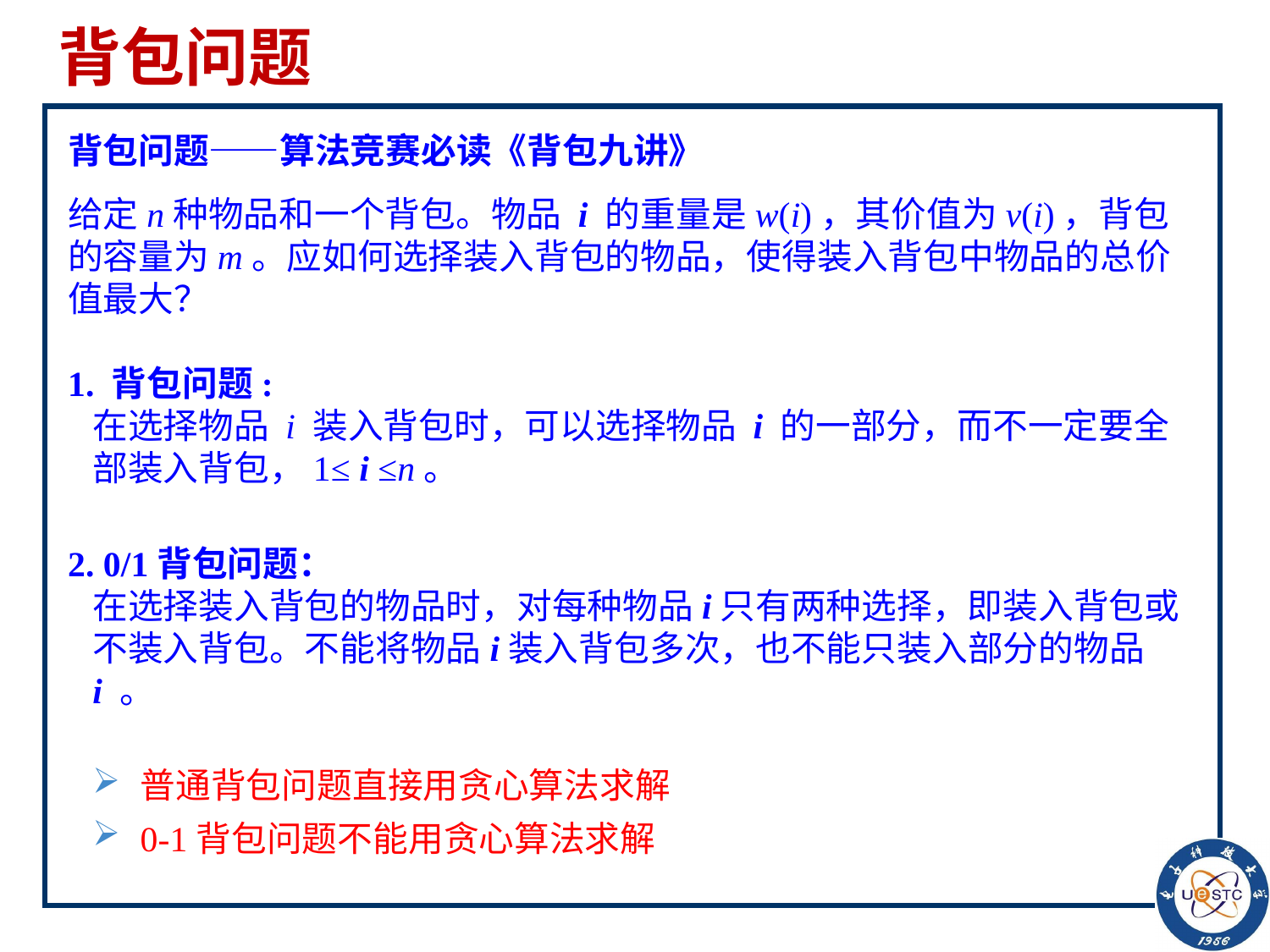

# 背包问题
背包问题——算法竞赛必读《背包九讲》
给定n种物品和一个背包。物品 i 的重量是w(i)，其价值为v(i)，背包的容量为m。应如何选择装入背包的物品，使得装入背包中物品的总价值最大？

1. 背包问题:
在选择物品 i 装入背包时，可以选择物品 i 的一部分，而不一定要全部装入背包，1≤ i ≤n。

2. 0/1背包问题：
在选择装入背包的物品时，对每种物品i只有两种选择，即装入背包或不装入背包。不能将物品i装入背包多次，也不能只装入部分的物品i 。

普通背包问题直接用贪心算法求解
0-1背包问题不能用贪心算法求解